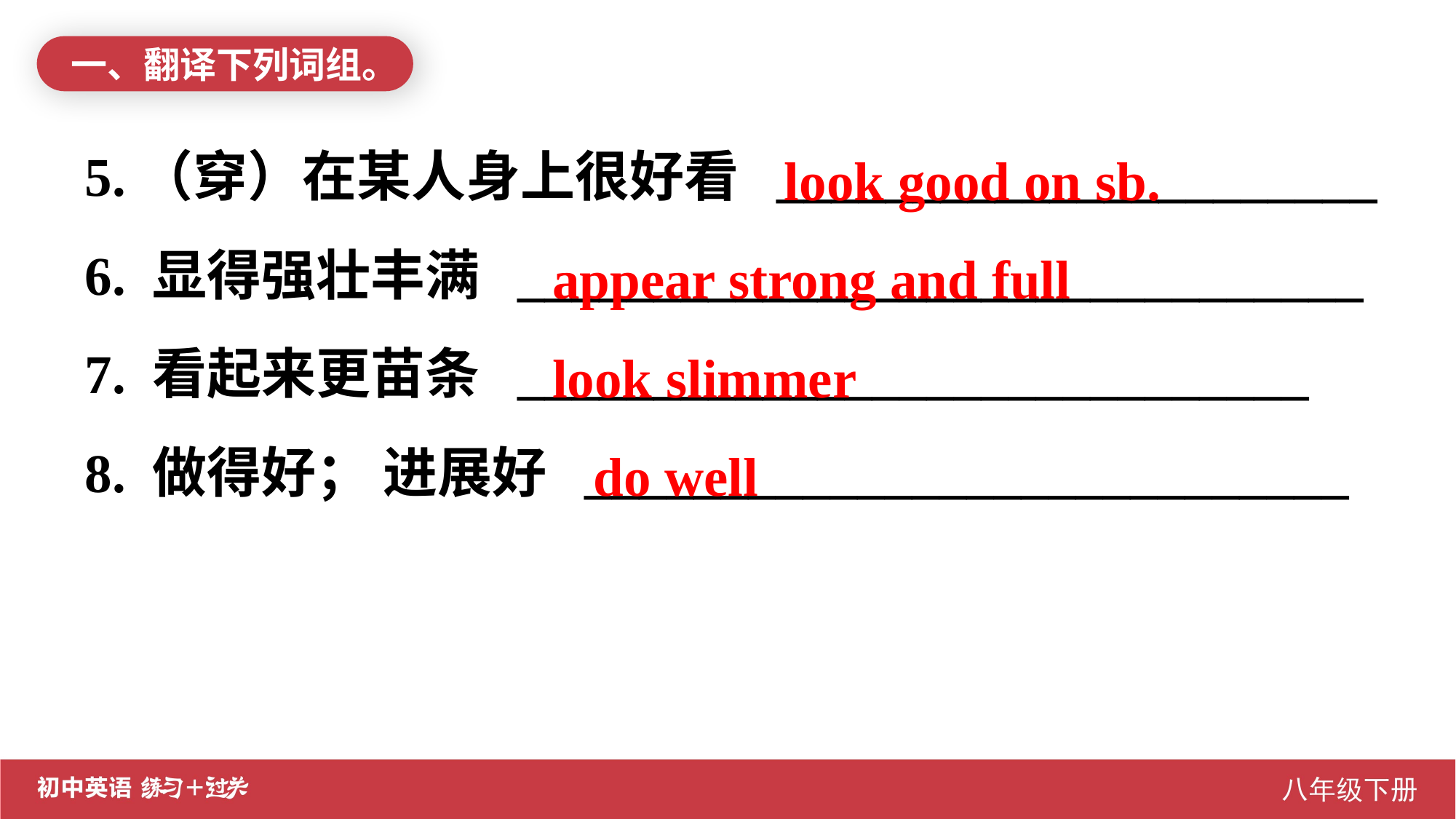

一、翻译下列词组。
5.（穿）在某人身上很好看  ______________________
6. 显得强壮丰满  _______________________________
7. 看起来更苗条  _____________________________
8. 做得好； 进展好  ____________________________

                    look good on sb.
   appear strong and full
   look slimmer
      do well